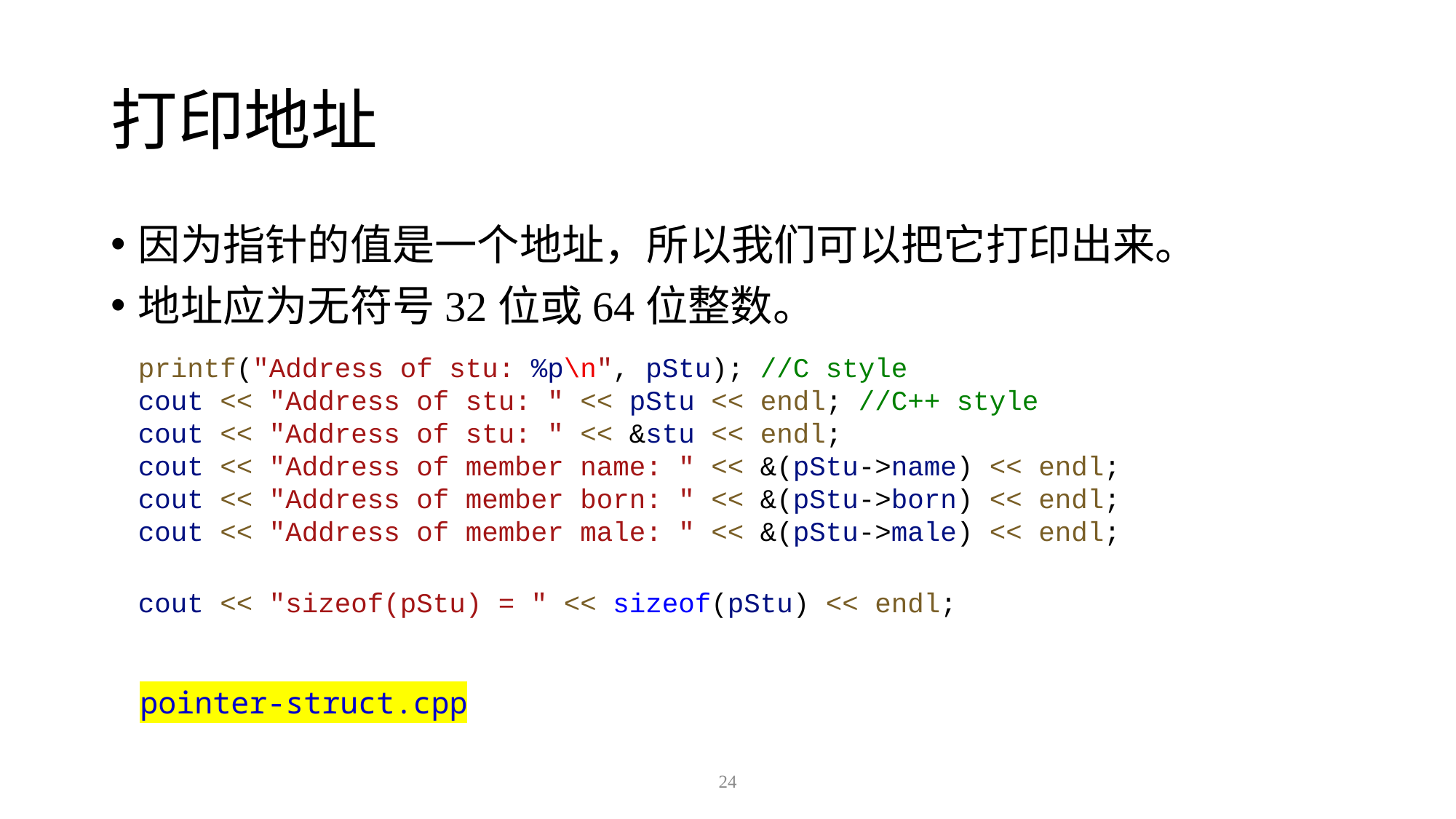

# 打印地址
因为指针的值是一个地址，所以我们可以把它打印出来。
地址应为无符号32位或64位整数。
printf("Address of stu: %p\n", pStu); //C style
cout << "Address of stu: " << pStu << endl; //C++ style
cout << "Address of stu: " << &stu << endl;
cout << "Address of member name: " << &(pStu->name) << endl;
cout << "Address of member born: " << &(pStu->born) << endl;
cout << "Address of member male: " << &(pStu->male) << endl;
cout << "sizeof(pStu) = " << sizeof(pStu) << endl;
pointer-struct.cpp
24